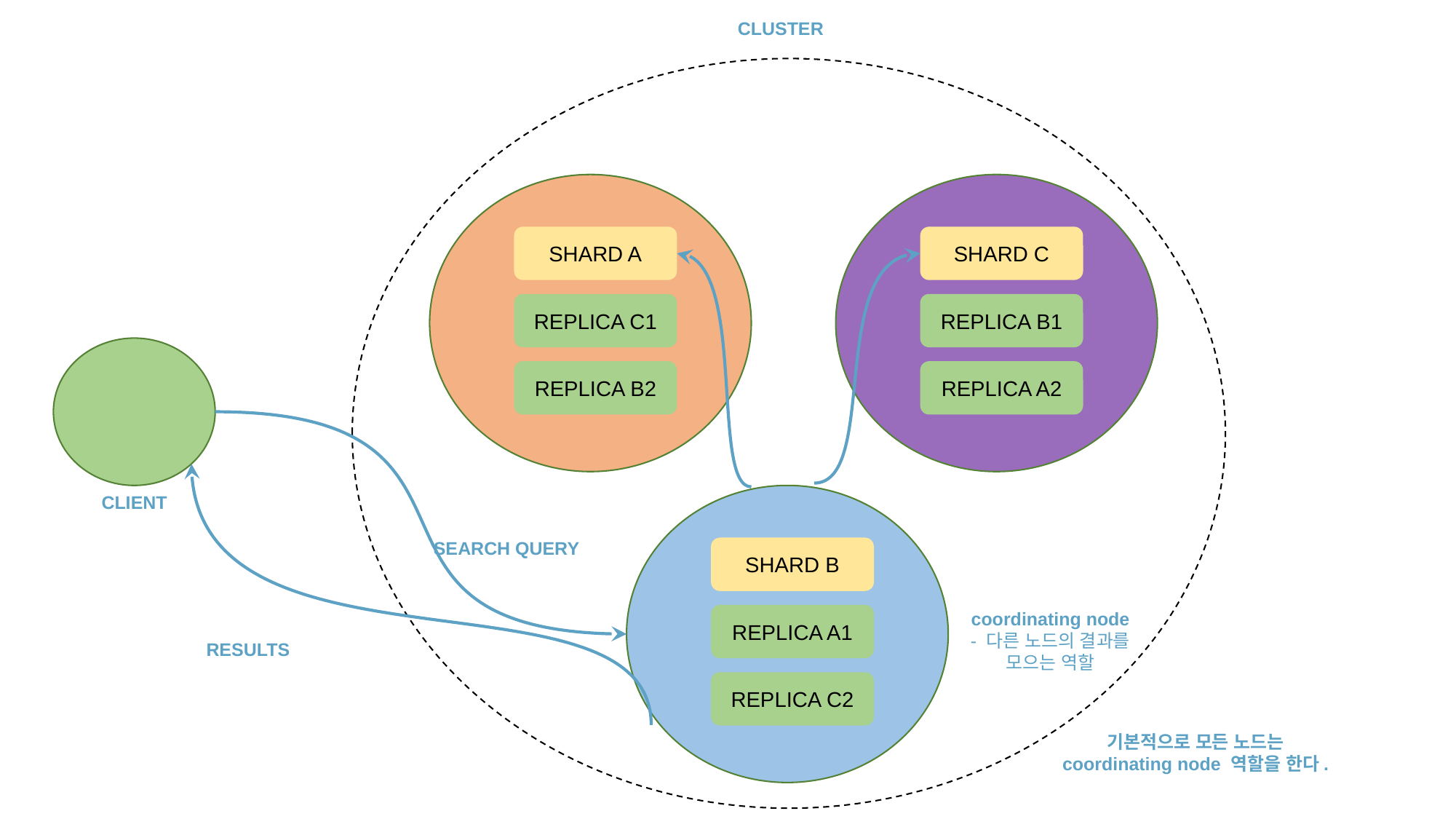

CLUSTER

SHARD A
SHARD C
REPLICA C1
REPLICA B1

REPLICA B2
REPLICA A2
CLIENT

SEARCH QUERY
SHARD B
coordinating node
- 다른 노드의 결과를 모으는 역할
REPLICA A1
RESULTS
REPLICA C2
기본적으로 모든 노드는 coordinating node 역할을 한다.